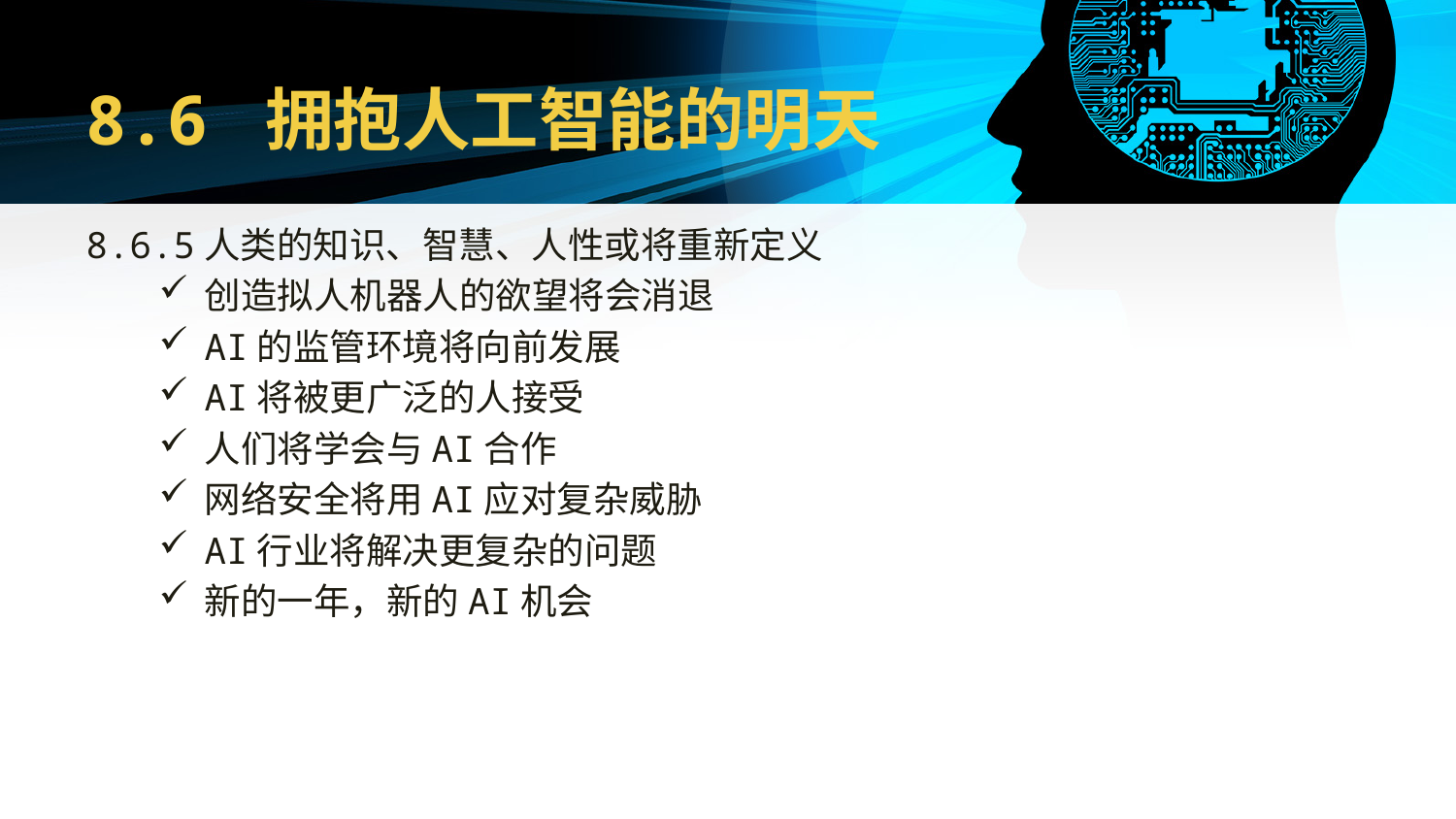

# 8.6 拥抱人工智能的明天
8.6.5人类的知识、智慧、人性或将重新定义
创造拟人机器人的欲望将会消退
AI的监管环境将向前发展
AI将被更广泛的人接受
人们将学会与AI合作
网络安全将用AI应对复杂威胁
AI行业将解决更复杂的问题
新的一年，新的AI机会